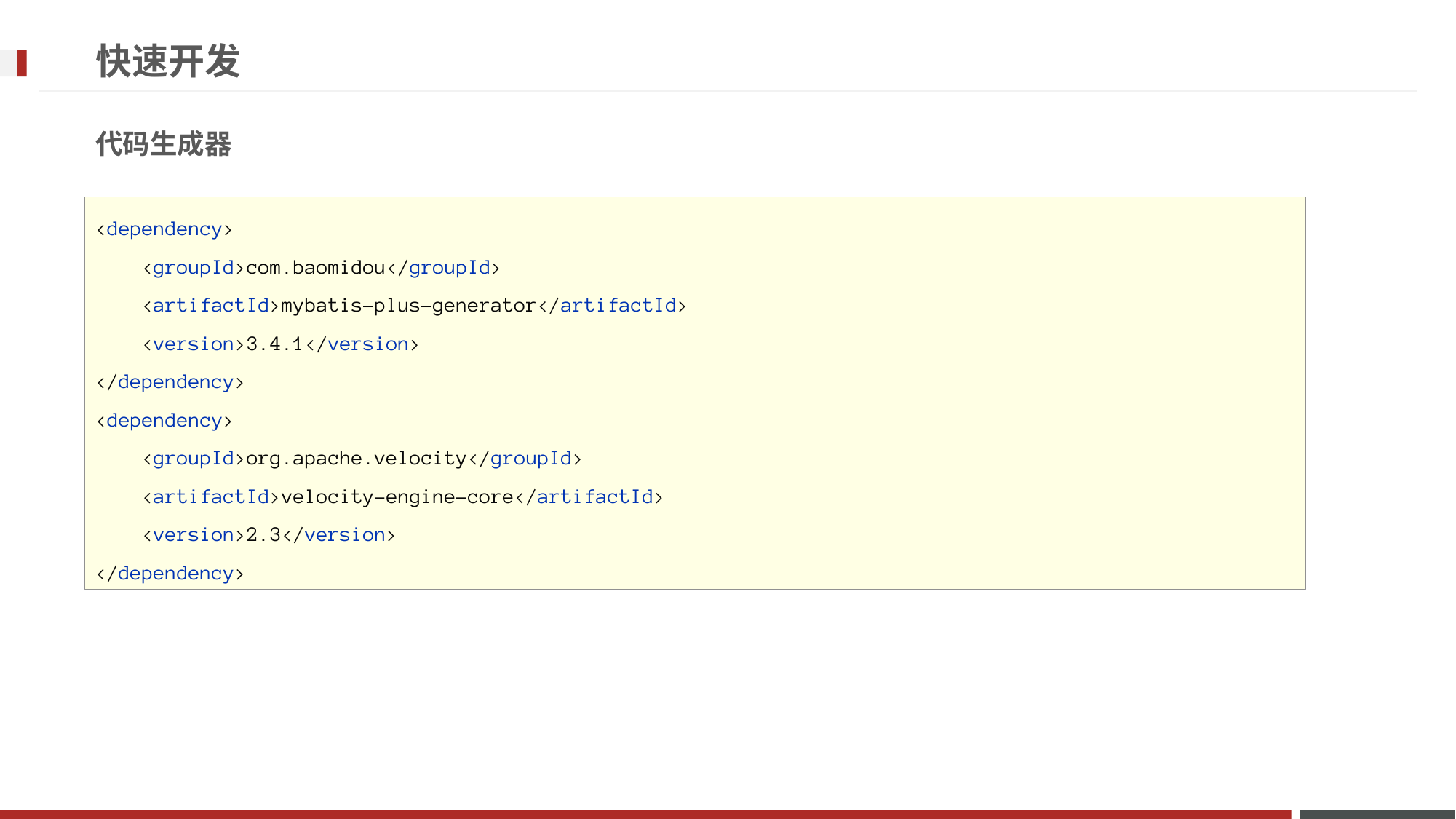

# 快速开发
代码生成器

<dependency>
    <groupId>com.baomidou</groupId>
    <artifactId>mybatis-plus-generator</artifactId>
    <version>3.4.1</version>
</dependency>
<dependency>
    <groupId>org.apache.velocity</groupId>
    <artifactId>velocity-engine-core</artifactId>
    <version>2.3</version>
</dependency>